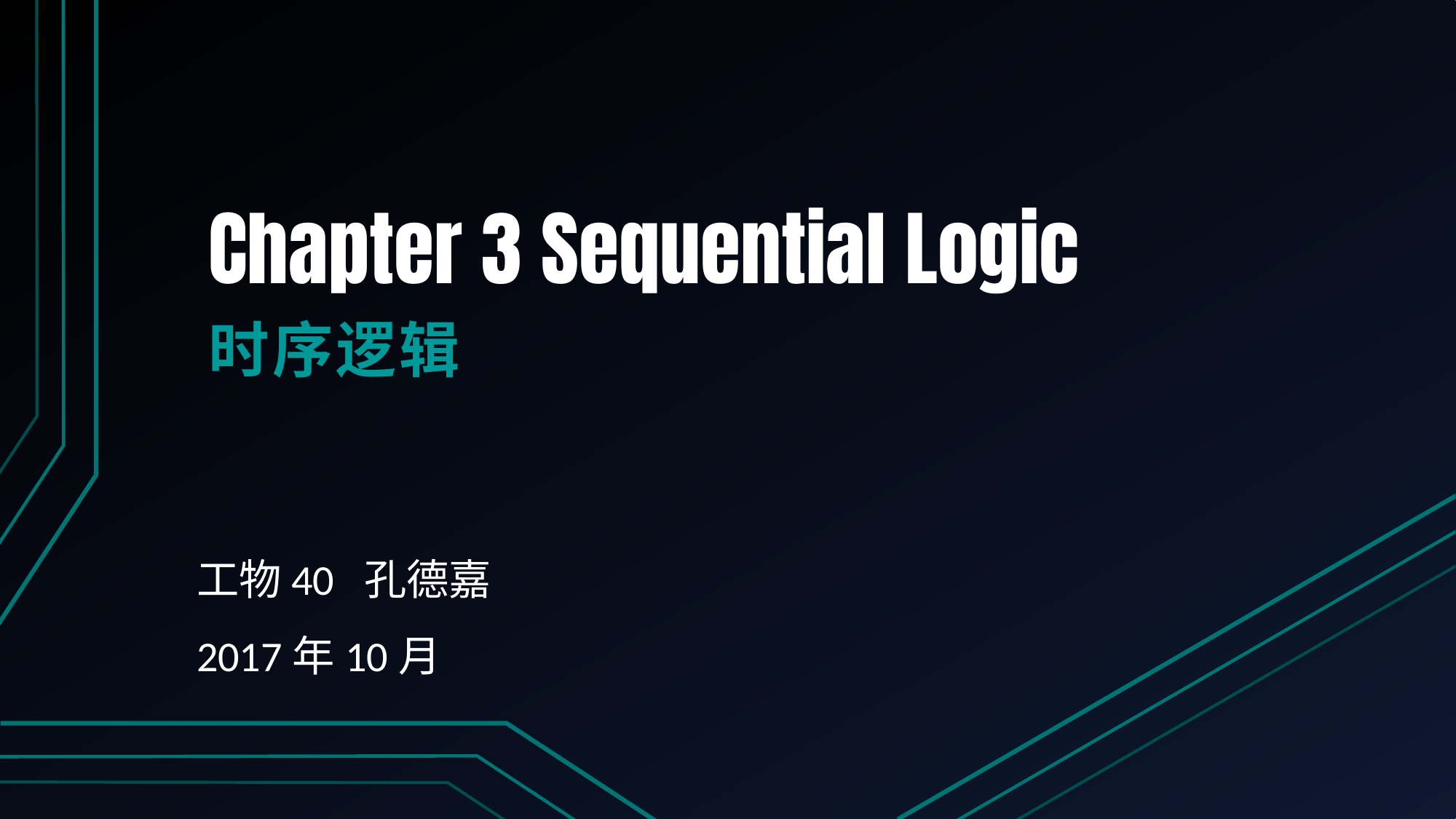

# Chapter 3 Sequential Logic
时序逻辑
工物40  孔德嘉
2017年10月